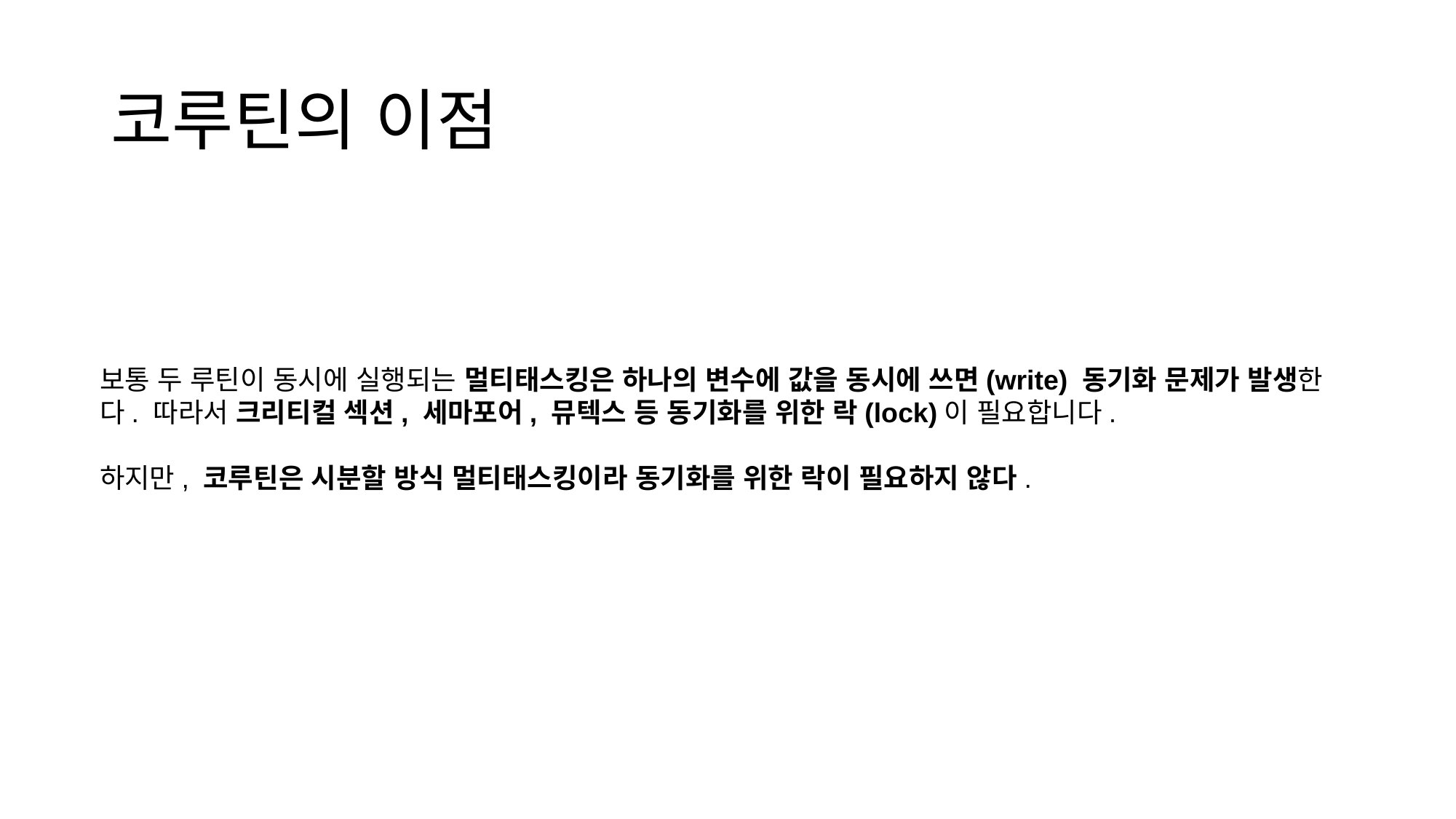

# 코루틴의 이점
보통 두 루틴이 동시에 실행되는 멀티태스킹은 하나의 변수에 값을 동시에 쓰면(write) 동기화 문제가 발생한다. 따라서 크리티컬 섹션, 세마포어, 뮤텍스 등 동기화를 위한 락(lock)이 필요합니다.

하지만, 코루틴은 시분할 방식 멀티태스킹이라 동기화를 위한 락이 필요하지 않다.